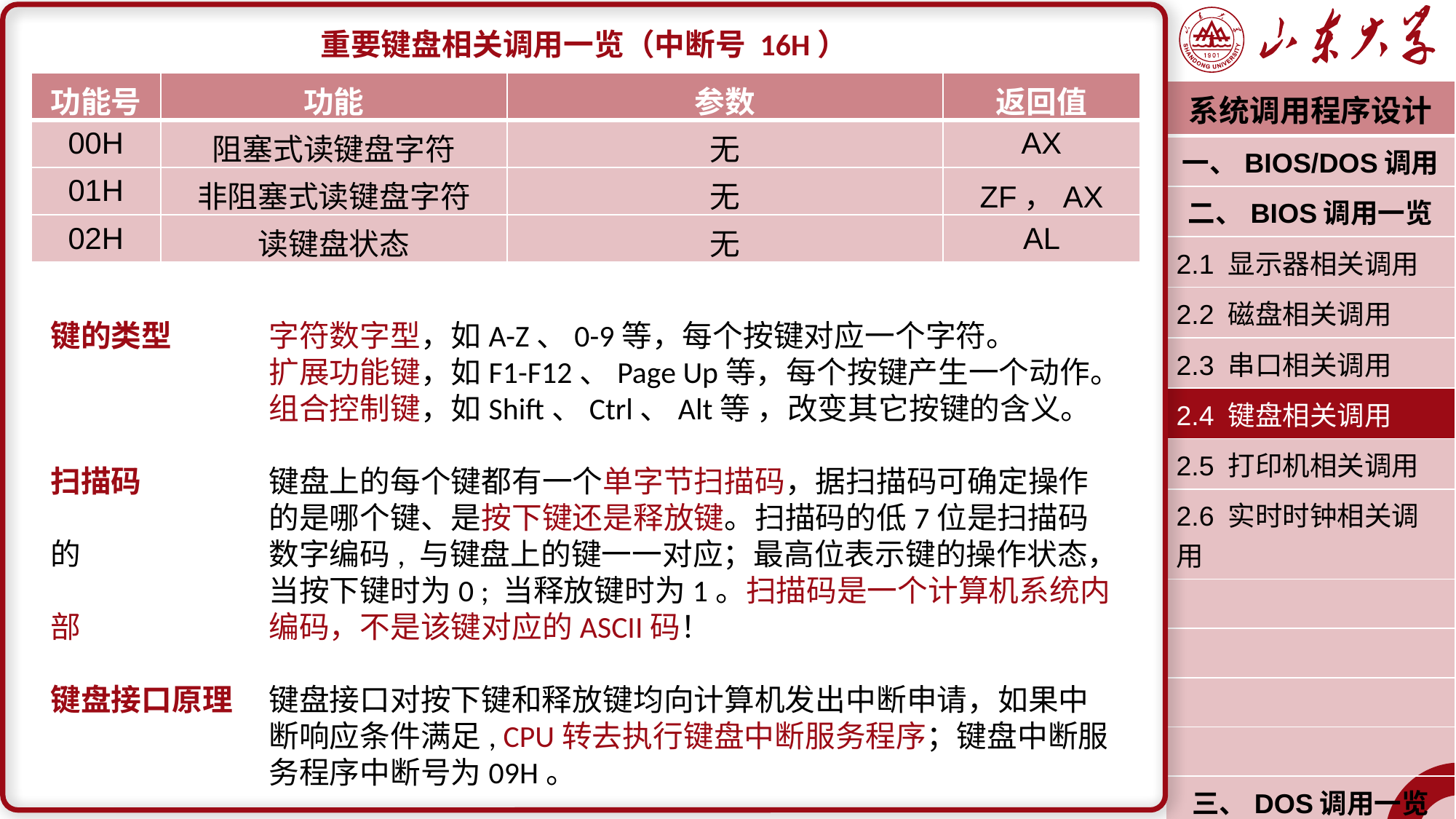

重要键盘相关调用一览（中断号 16H）

键的类型	字符数字型，如A-Z、0-9等，每个按键对应一个字符。
		扩展功能键，如F1-F12、Page Up等，每个按键产生一个动作。
		组合控制键，如Shift、Ctrl、Alt等 ，改变其它按键的含义。

扫描码		键盘上的每个键都有一个单字节扫描码，据扫描码可确定操作		的是哪个键、是按下键还是释放键。扫描码的低7位是扫描码的		数字编码, 与键盘上的键一一对应；最高位表示键的操作状态，		当按下键时为0 ; 当释放键时为1。扫描码是一个计算机系统内部		编码，不是该键对应的ASCII码！

键盘接口原理	键盘接口对按下键和释放键均向计算机发出中断申请，如果中		断响应条件满足, CPU转去执行键盘中断服务程序；键盘中断服		务程序中断号为09H。
| 功能号 | 功能 | 参数 | 返回值 |
| --- | --- | --- | --- |
| 00H | 阻塞式读键盘字符 | 无 | AX |
| 01H | 非阻塞式读键盘字符 | 无 | ZF，AX |
| 02H | 读键盘状态 | 无 | AL |
| 系统调用程序设计 |
| --- |
| 一、BIOS/DOS调用 |
| 二、BIOS调用一览 |
| 2.1 显示器相关调用 |
| 2.2 磁盘相关调用 |
| 2.3 串口相关调用 |
| 2.4 键盘相关调用 |
| 2.5 打印机相关调用 |
| 2.6 实时时钟相关调用 |
|  |
|  |
|  |
|  |
| 三、DOS调用一览 |
| 潘润宇 2022.10 |